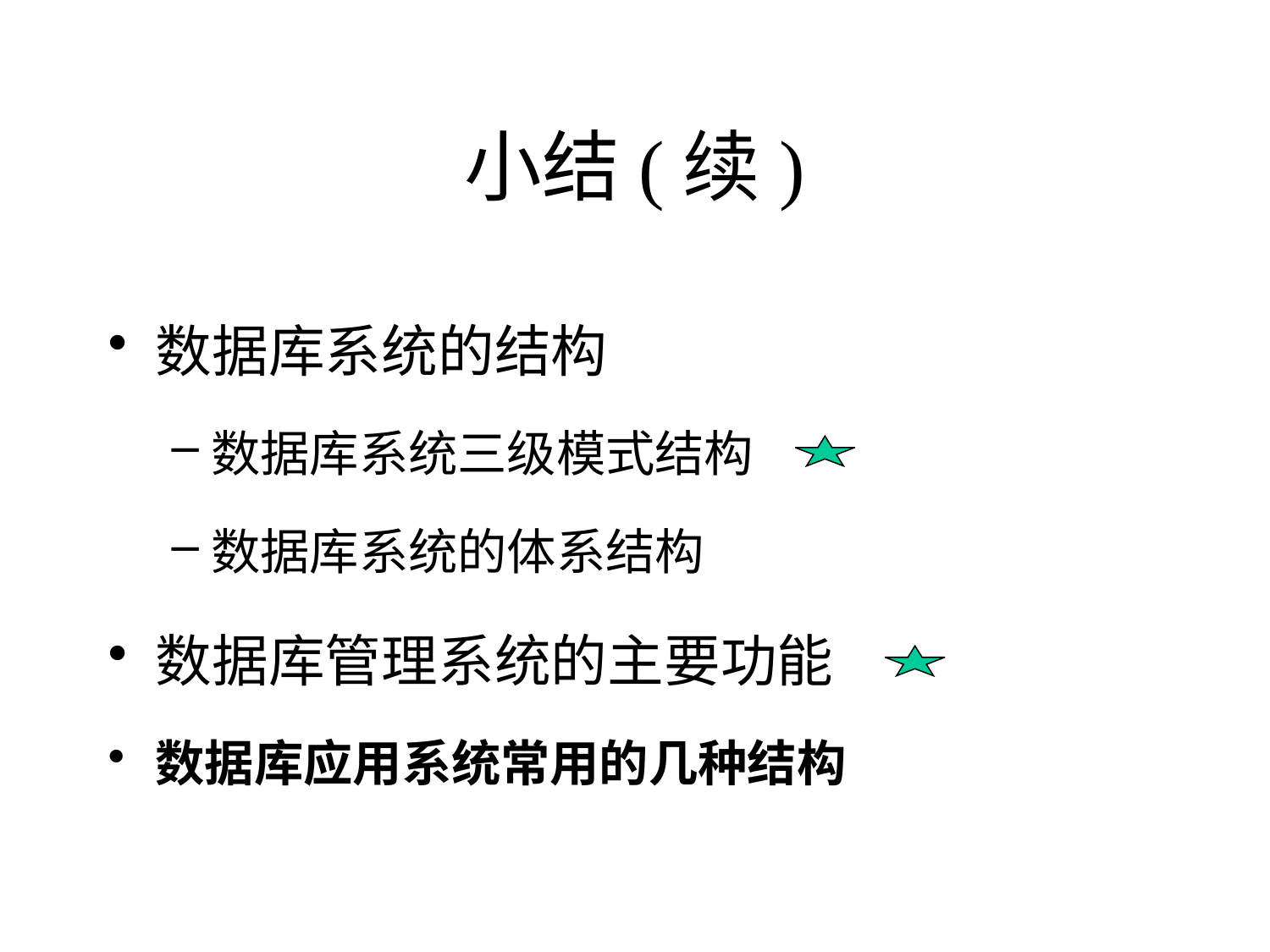

# 小结(续)
数据库系统的结构
数据库系统三级模式结构
数据库系统的体系结构
数据库管理系统的主要功能
数据库应用系统常用的几种结构